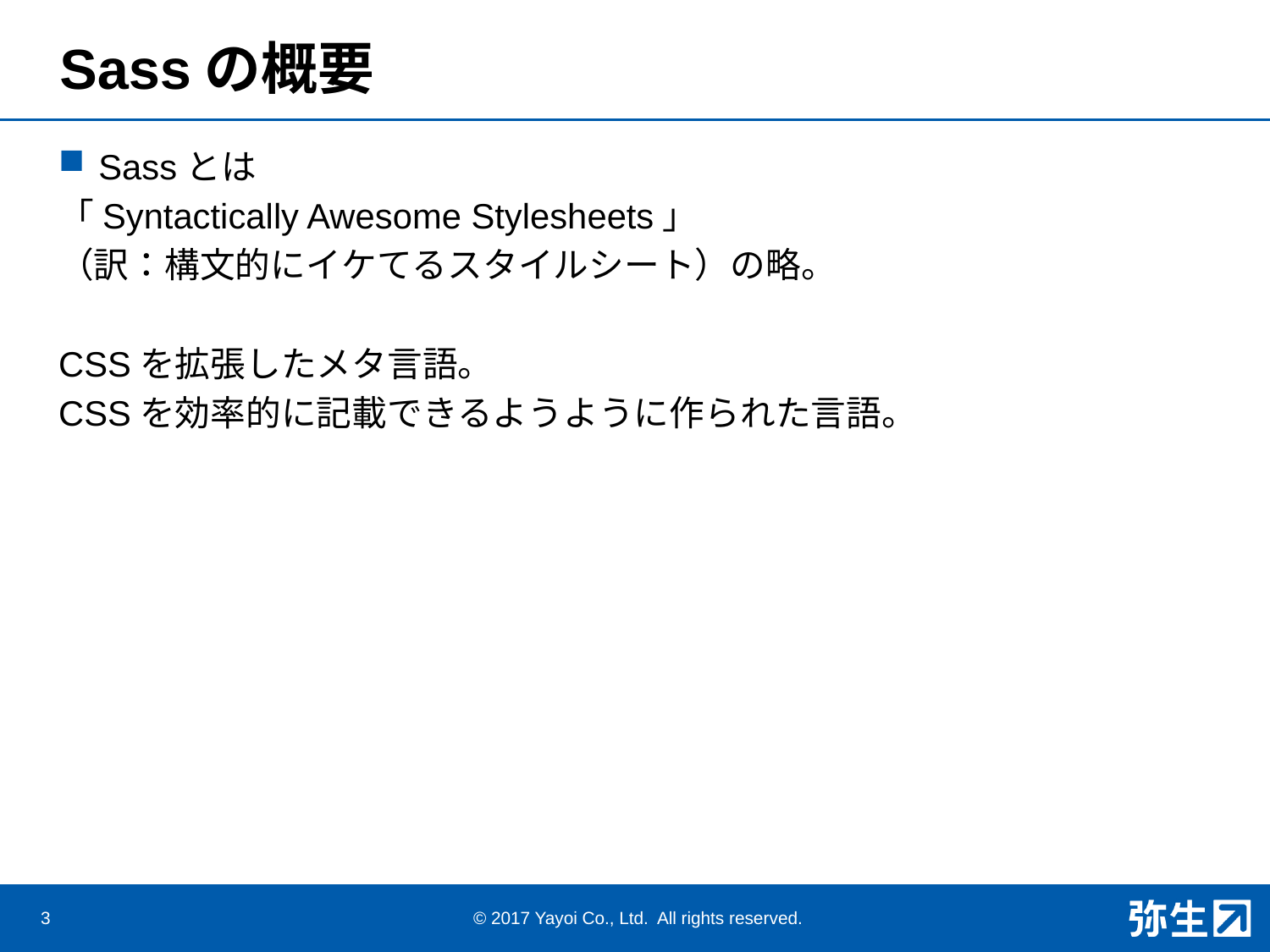

# Sassの概要
Sassとは
「Syntactically Awesome Stylesheets」
（訳：構文的にイケてるスタイルシート）の略。

CSSを拡張したメタ言語。
CSSを効率的に記載できるようように作られた言語。
3
© 2017 Yayoi Co., Ltd.  All rights reserved.